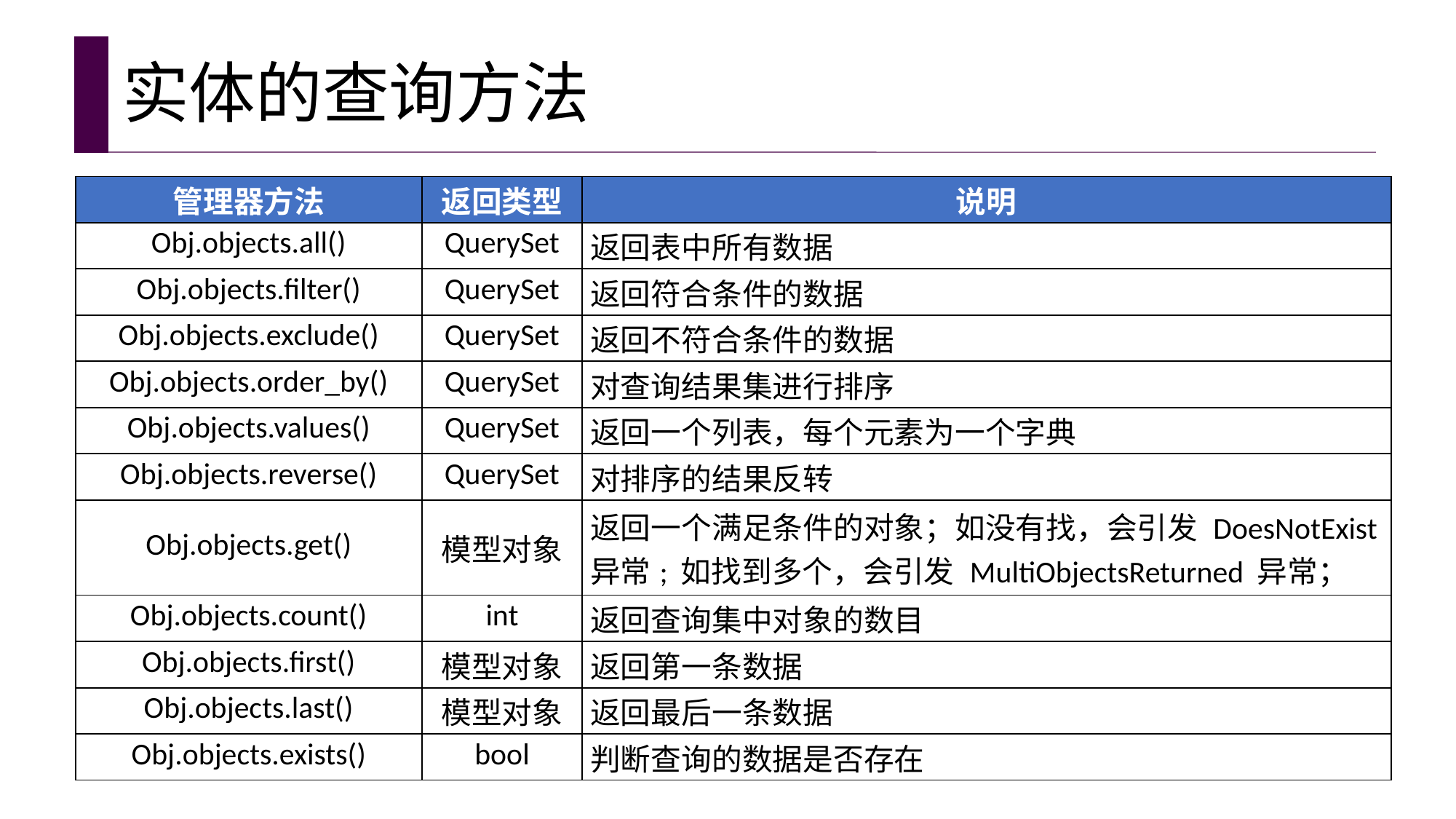

# 实体的查询方法
| 管理器方法 | 返回类型 | 说明 |
| --- | --- | --- |
| Obj.objects.all() | QuerySet | 返回表中所有数据 |
| Obj.objects.filter() | QuerySet | 返回符合条件的数据 |
| Obj.objects.exclude() | QuerySet | 返回不符合条件的数据 |
| Obj.objects.order\_by() | QuerySet | 对查询结果集进行排序 |
| Obj.objects.values() | QuerySet | 返回一个列表，每个元素为一个字典 |
| Obj.objects.reverse() | QuerySet | 对排序的结果反转 |
| Obj.objects.get() | 模型对象 | 返回一个满足条件的对象；如没有找，会引发 DoesNotExist 异常; 如找到多个，会引发 MultiObjectsReturned 异常； |
| Obj.objects.count() | int | 返回查询集中对象的数目 |
| Obj.objects.first() | 模型对象 | 返回第一条数据 |
| Obj.objects.last() | 模型对象 | 返回最后一条数据 |
| Obj.objects.exists() | bool | 判断查询的数据是否存在 |